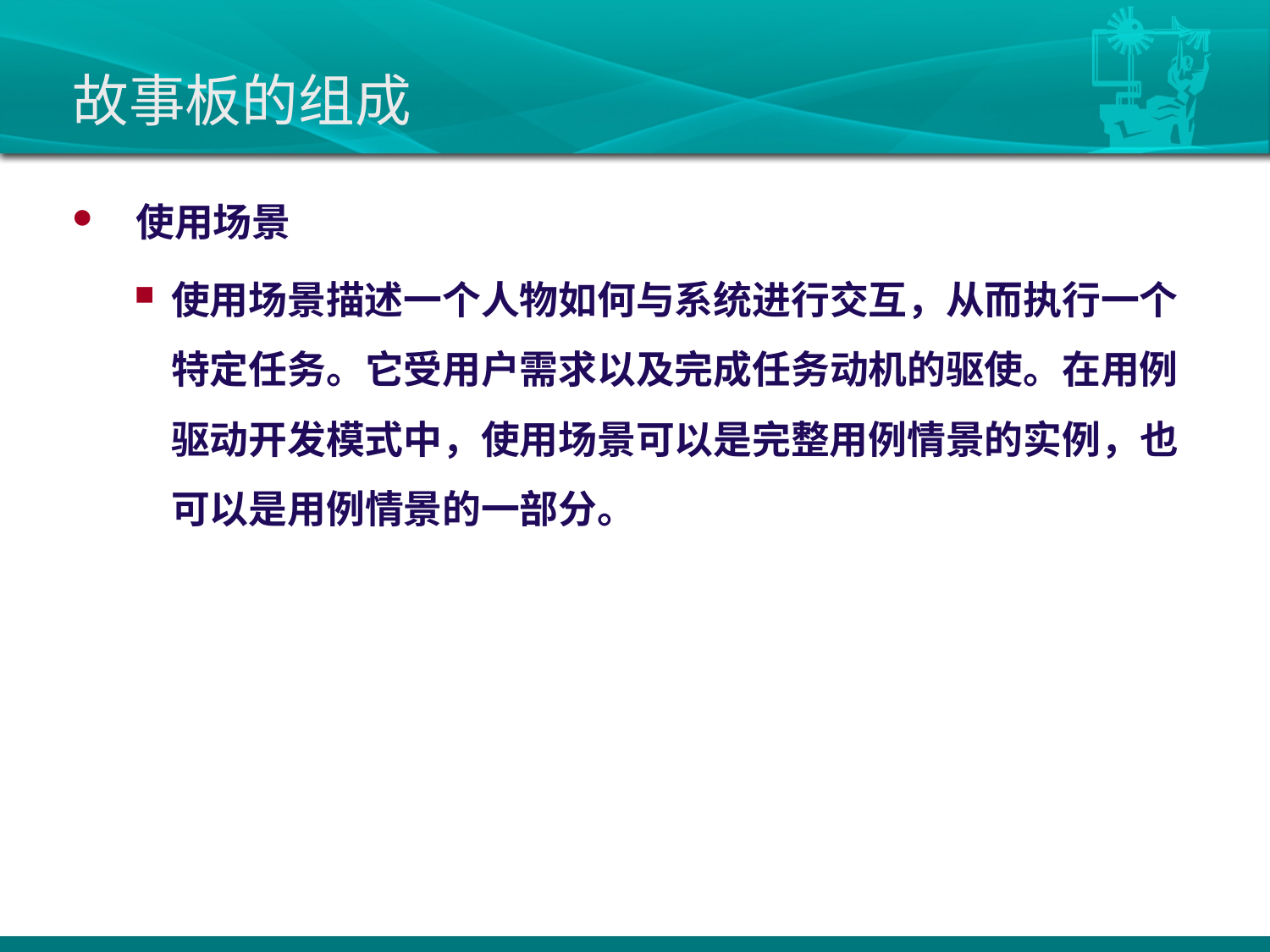

# 故事板的组成
使用场景
使用场景描述一个人物如何与系统进行交互，从而执行一个特定任务。它受用户需求以及完成任务动机的驱使。在用例驱动开发模式中，使用场景可以是完整用例情景的实例，也可以是用例情景的一部分。